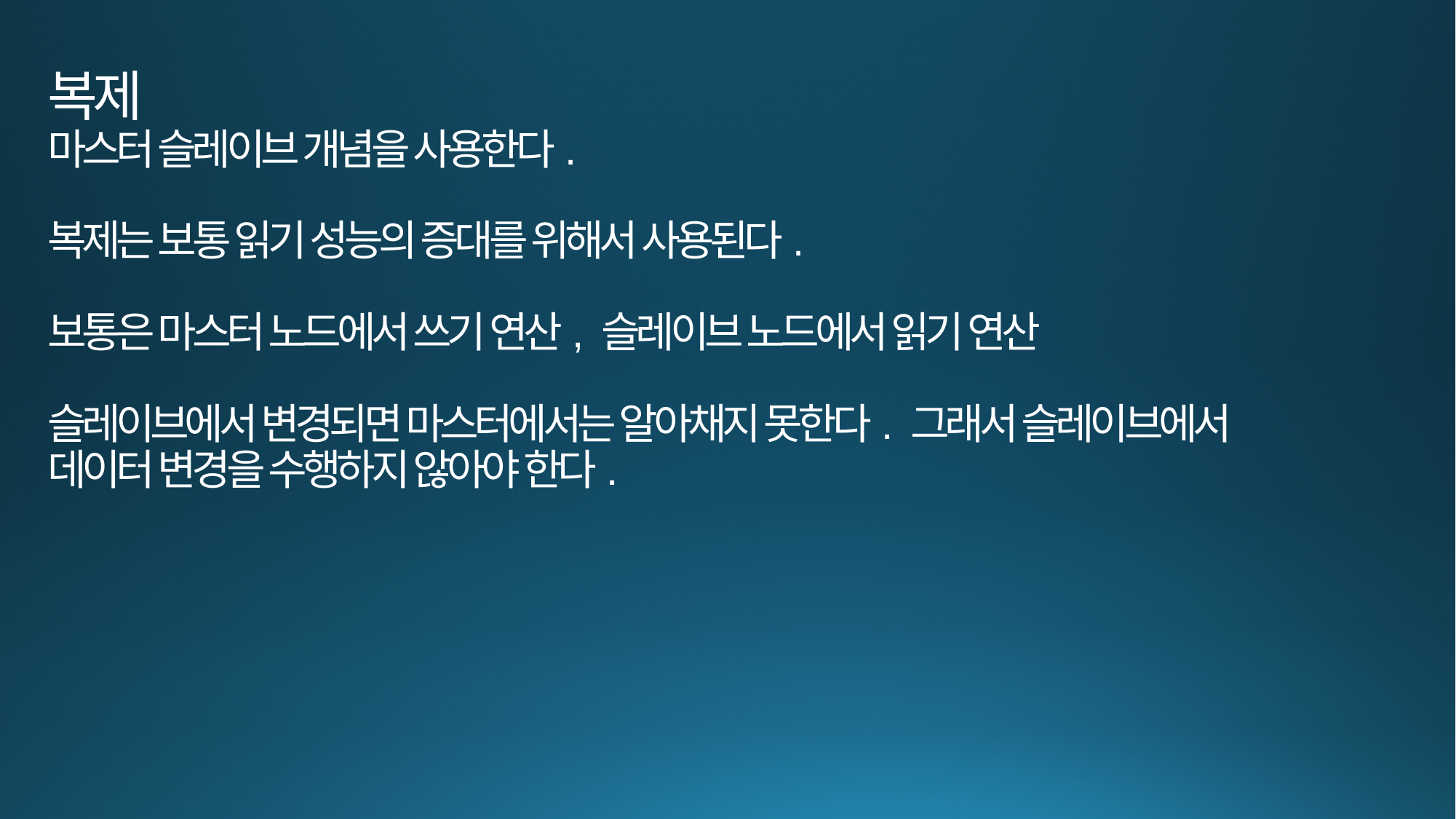

# 복제 마스터 슬레이브 개념을 사용한다. 복제는 보통 읽기 성능의 증대를 위해서 사용된다. 보통은 마스터 노드에서 쓰기 연산, 슬레이브 노드에서 읽기 연산 슬레이브에서 변경되면 마스터에서는 알아채지 못한다. 그래서 슬레이브에서 데이터 변경을 수행하지 않아야 한다.